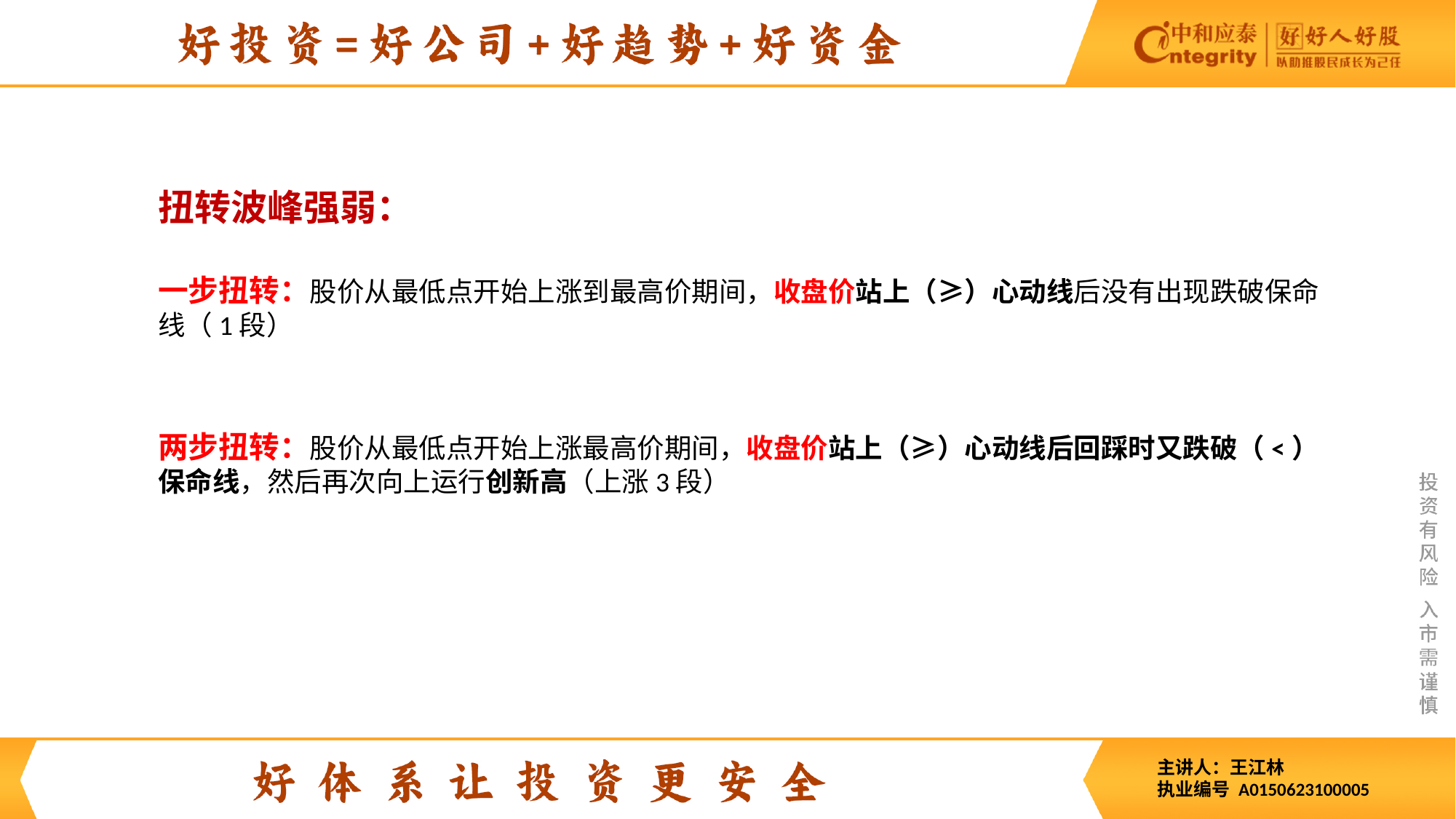

扭转波峰强弱：
一步扭转：股价从最低点开始上涨到最高价期间，收盘价站上（≥）心动线后没有出现跌破保命线（1段）

两步扭转：股价从最低点开始上涨最高价期间，收盘价站上（≥）心动线后回踩时又跌破（<）保命线，然后再次向上运行创新高（上涨3段）
主讲人：王江林
执业编号 A0150623100005